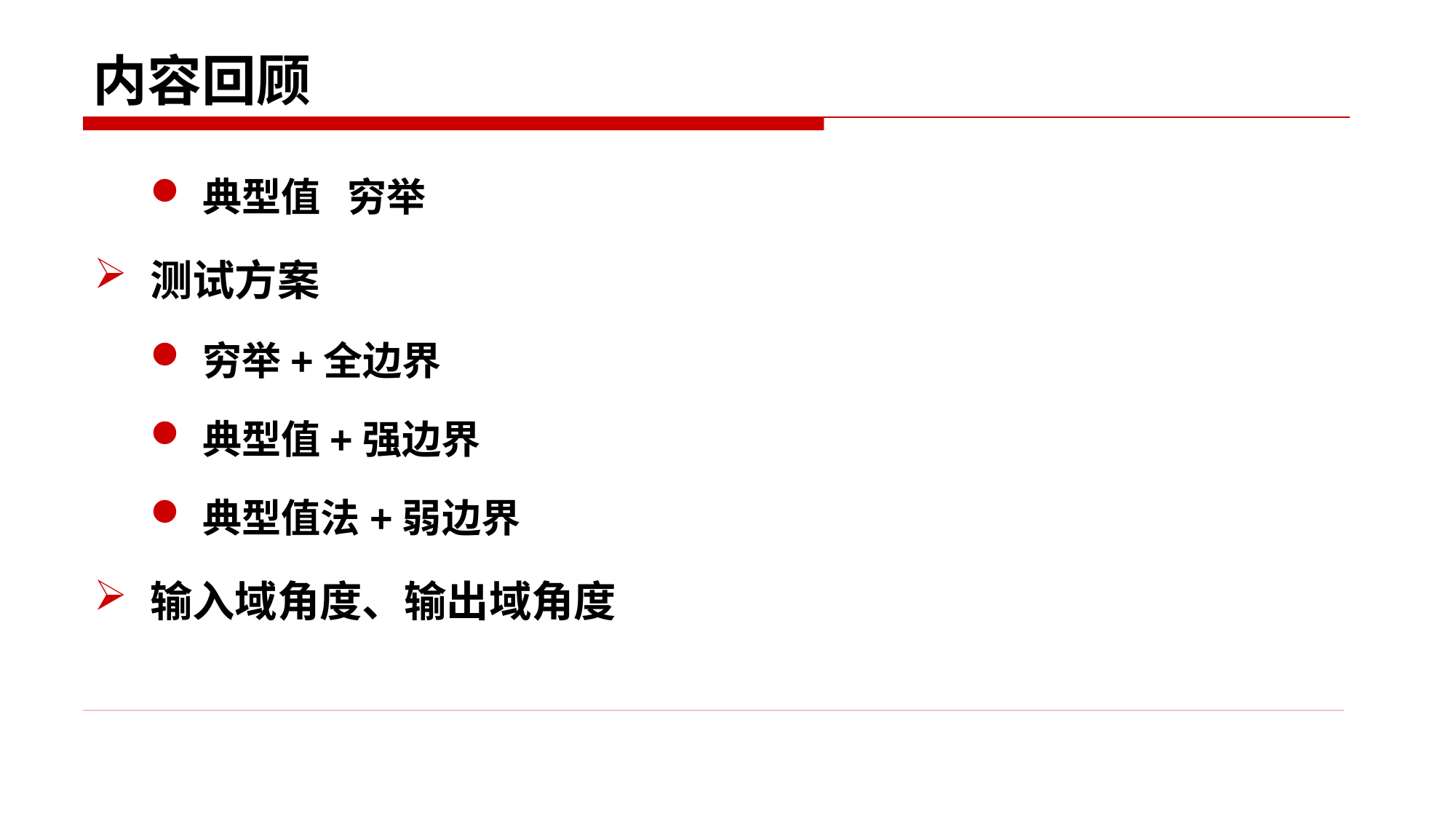

# 内容回顾
典型值   穷举
测试方案
穷举+全边界
典型值+强边界
典型值法+弱边界
输入域角度、输出域角度